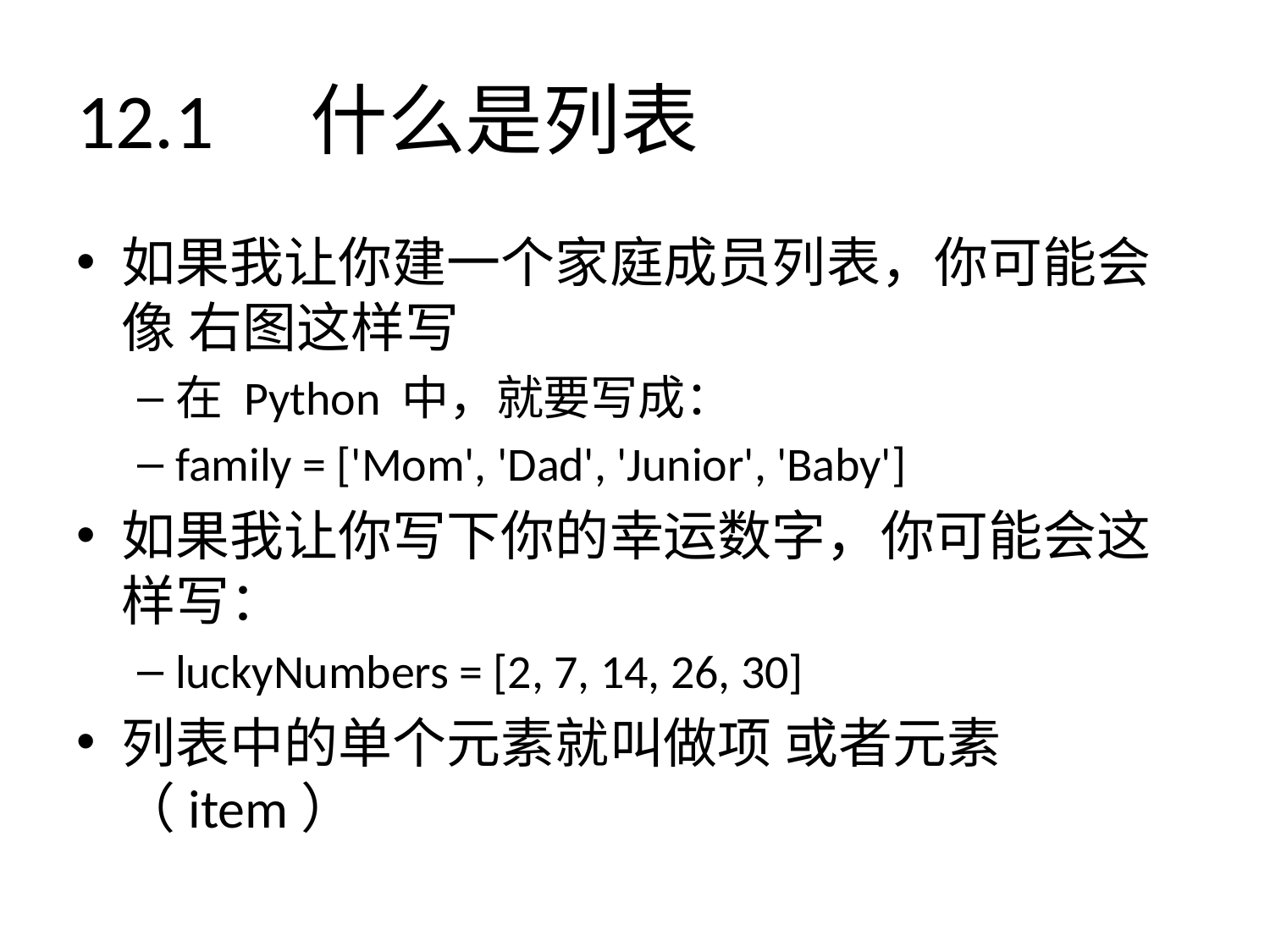

# 12.1　什么是列表
如果我让你建一个家庭成员列表，你可能会像 右图这样写
在 Python 中，就要写成：
family = ['Mom', 'Dad', 'Junior', 'Baby']
如果我让你写下你的幸运数字，你可能会这样写：
luckyNumbers = [2, 7, 14, 26, 30]
列表中的单个元素就叫做项 或者元素（item）